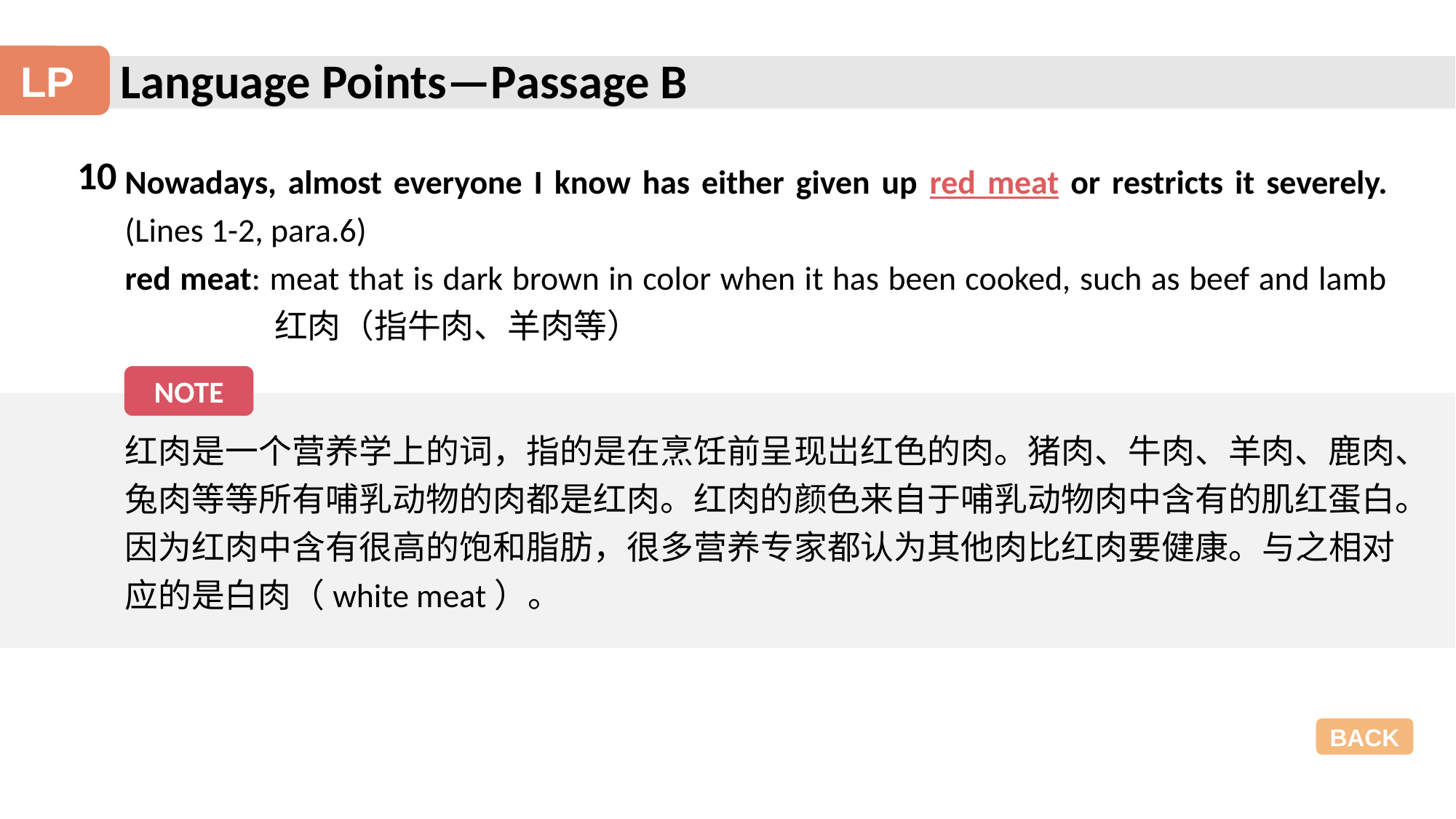

Language Points—Passage B
LP

10
Nowadays, almost everyone I know has either given up red meat or restricts it severely. (Lines 1-2, para.6)
red meat: meat that is dark brown in color when it has been cooked, such as beef and lamb 红肉（指牛肉、羊肉等）
NOTE

红肉是一个营养学上的词，指的是在烹饪前呈现岀红色的肉。猪肉、牛肉、羊肉、鹿肉、兔肉等等所有哺乳动物的肉都是红肉。红肉的颜色来自于哺乳动物肉中含有的肌红蛋白。因为红肉中含有很高的饱和脂肪，很多营养专家都认为其他肉比红肉要健康。与之相对应的是白肉（white meat）。
BACK